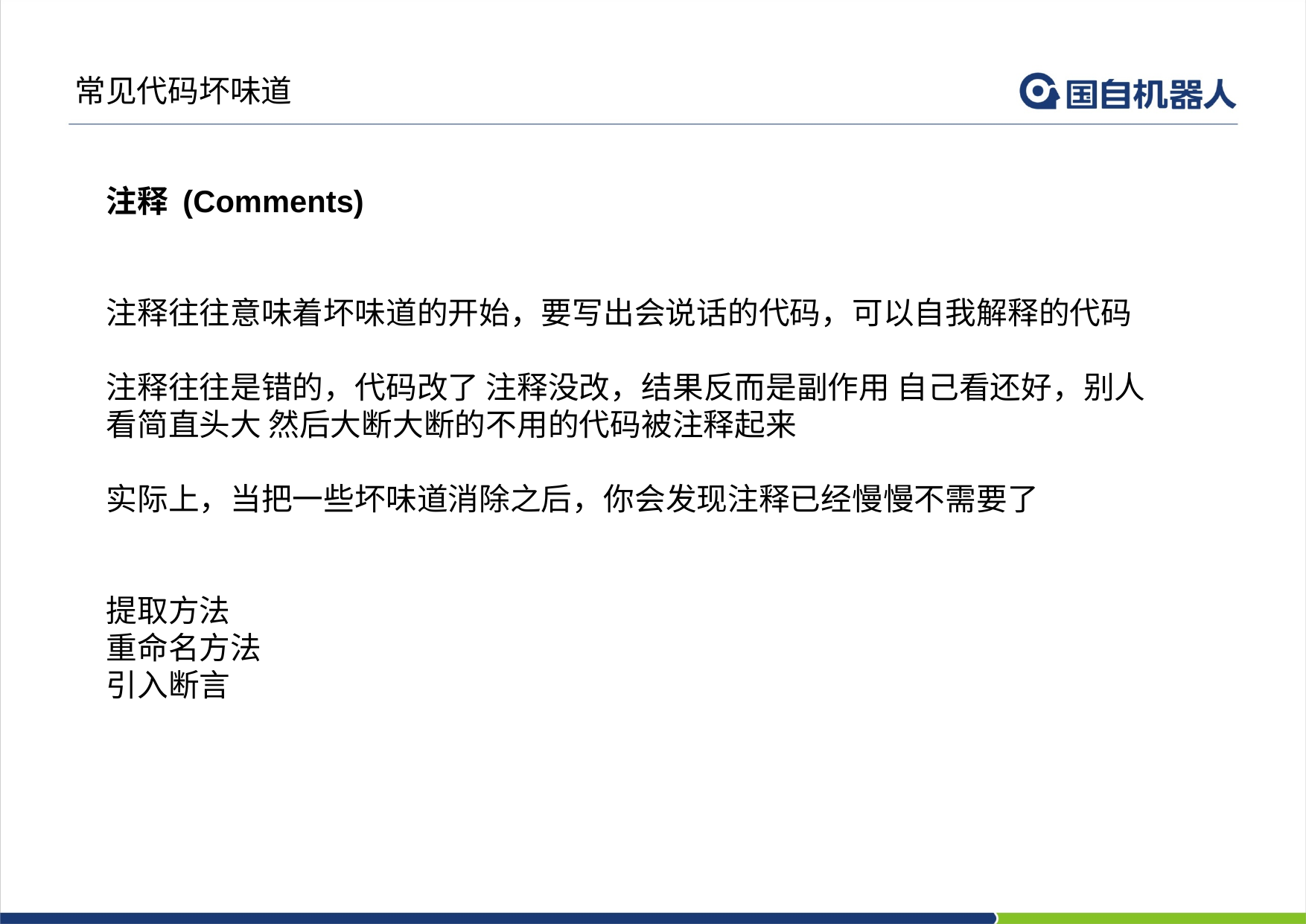

常见代码坏味道
注释 (Comments)

注释往往意味着坏味道的开始，要写出会说话的代码，可以自我解释的代码

注释往往是错的，代码改了 注释没改，结果反而是副作用 自己看还好，别人
看简直头大 然后大断大断的不用的代码被注释起来

实际上，当把一些坏味道消除之后，你会发现注释已经慢慢不需要了

提取方法
重命名方法
引入断言